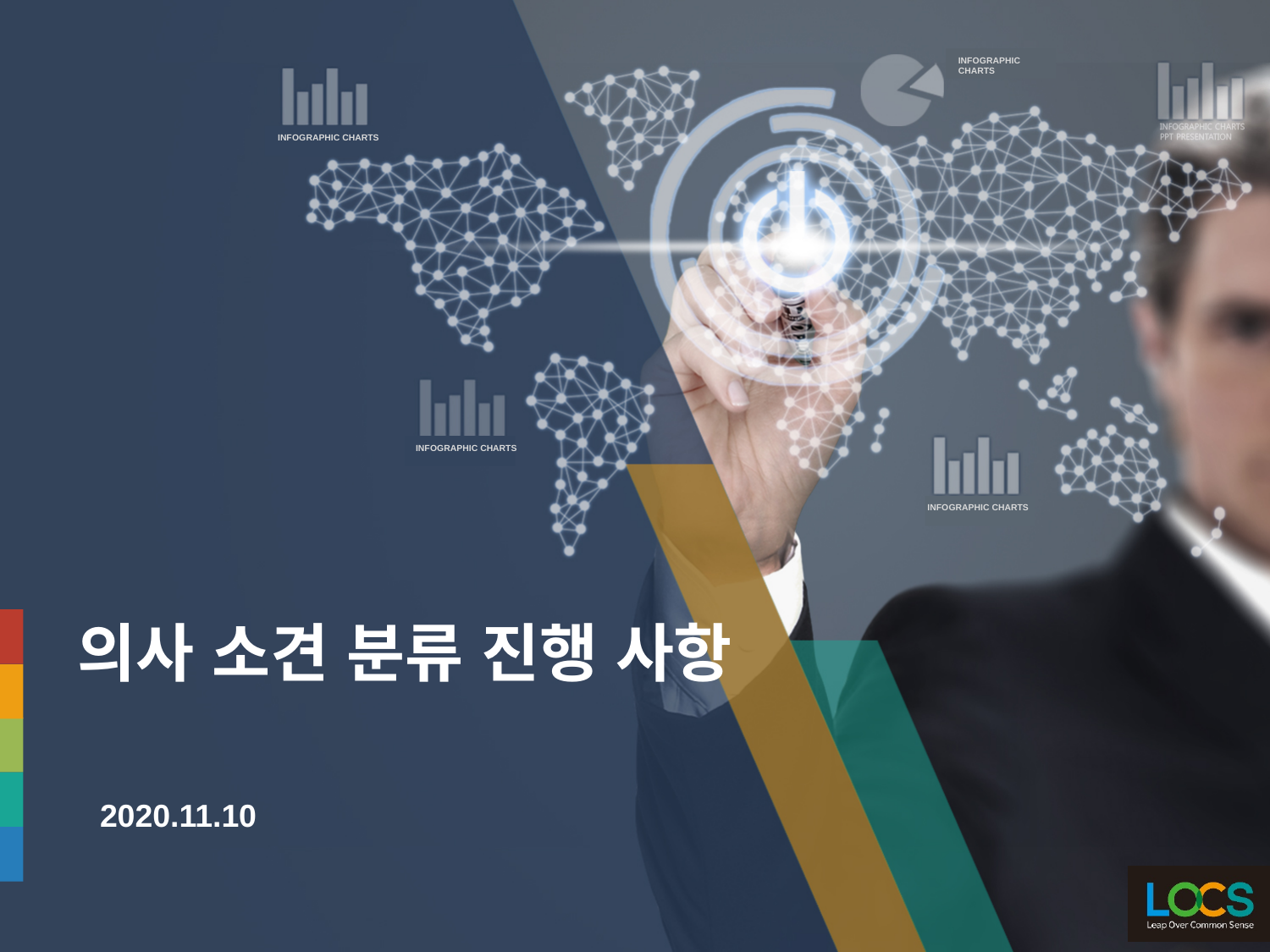

# 의사 소견 분류 진행 사항
2020.11.10